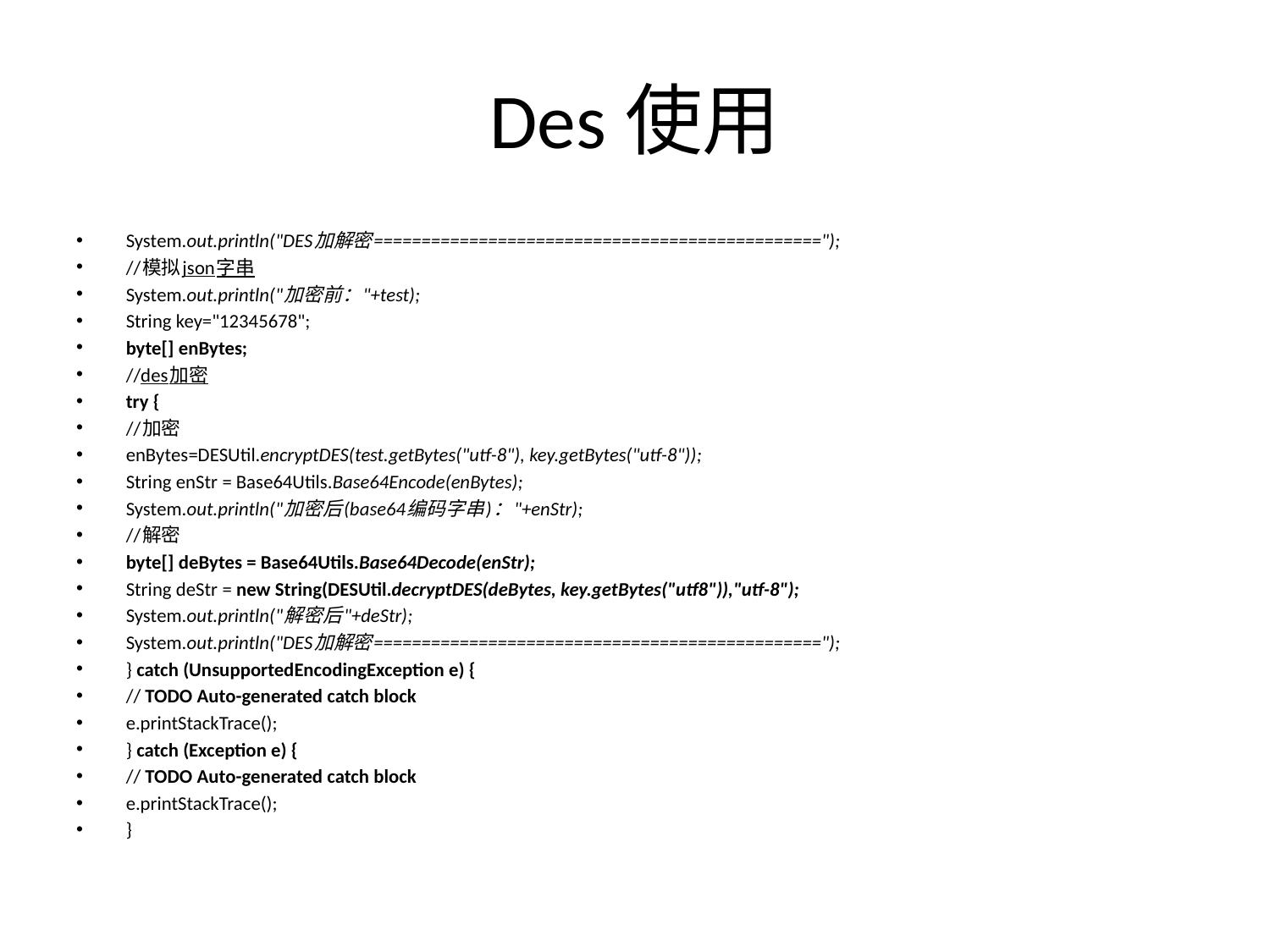

# Des使用
System.out.println("DES加解密===============================================");
//模拟json字串
System.out.println("加密前："+test);
String key="12345678";
byte[] enBytes;
//des加密
try {
//加密
enBytes=DESUtil.encryptDES(test.getBytes("utf-8"), key.getBytes("utf-8"));
String enStr = Base64Utils.Base64Encode(enBytes);
System.out.println("加密后(base64编码字串)："+enStr);
//解密
byte[] deBytes = Base64Utils.Base64Decode(enStr);
String deStr = new String(DESUtil.decryptDES(deBytes, key.getBytes("utf8")),"utf-8");
System.out.println("解密后"+deStr);
System.out.println("DES加解密===============================================");
} catch (UnsupportedEncodingException e) {
// TODO Auto-generated catch block
e.printStackTrace();
} catch (Exception e) {
// TODO Auto-generated catch block
e.printStackTrace();
}